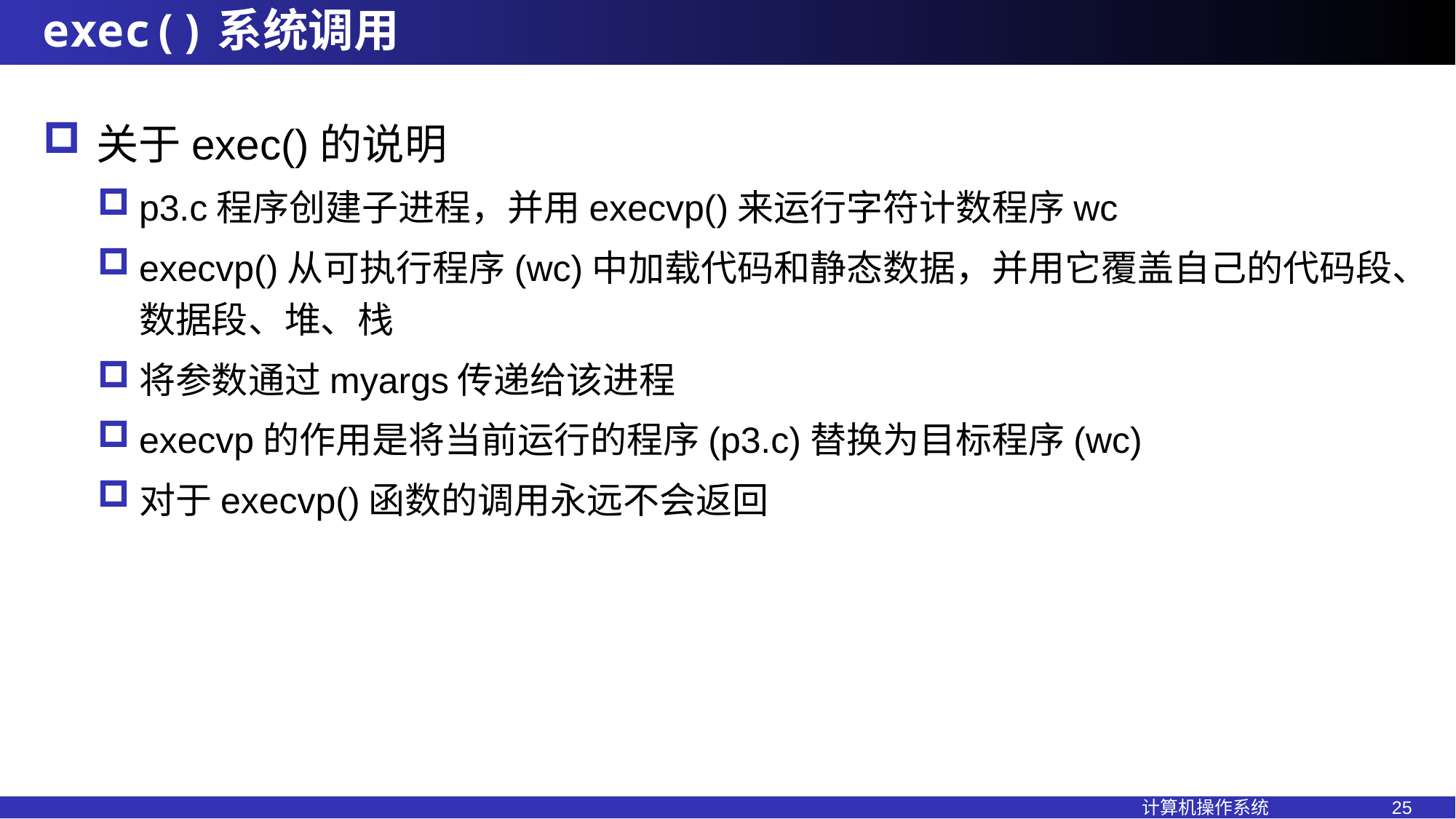

# exec()系统调用
关于exec()的说明
p3.c程序创建子进程，并用execvp()来运行字符计数程序wc
execvp()从可执行程序(wc)中加载代码和静态数据，并用它覆盖自己的代码段、数据段、堆、栈
将参数通过myargs传递给该进程
execvp的作用是将当前运行的程序(p3.c)替换为目标程序(wc)
对于execvp()函数的调用永远不会返回
计算机操作系统                     25